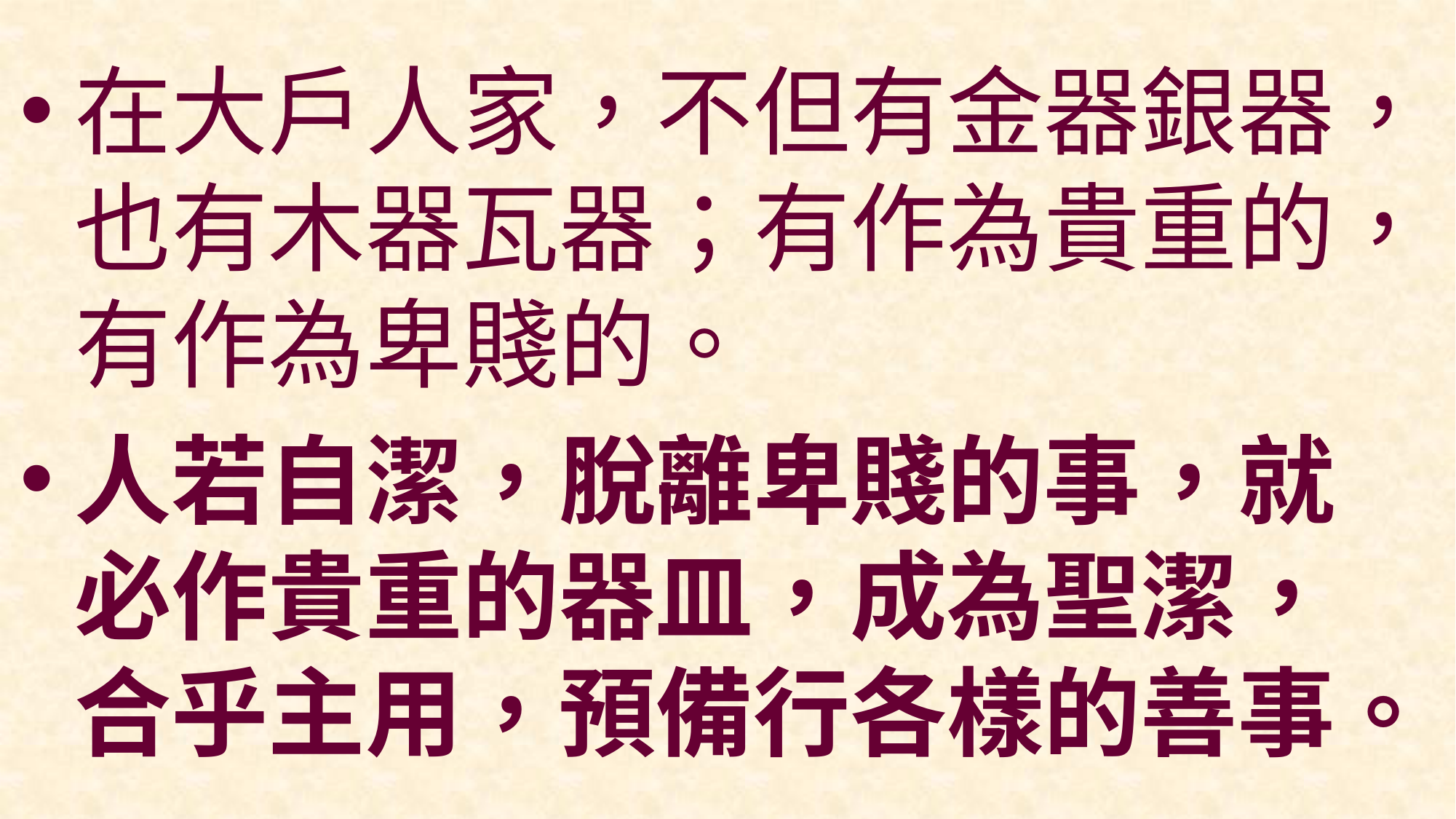

在大戶人家，不但有金器銀器，也有木器瓦器；有作為貴重的，有作為卑賤的。
人若自潔，脫離卑賤的事，就必作貴重的器皿，成為聖潔，合乎主用，預備行各樣的善事。